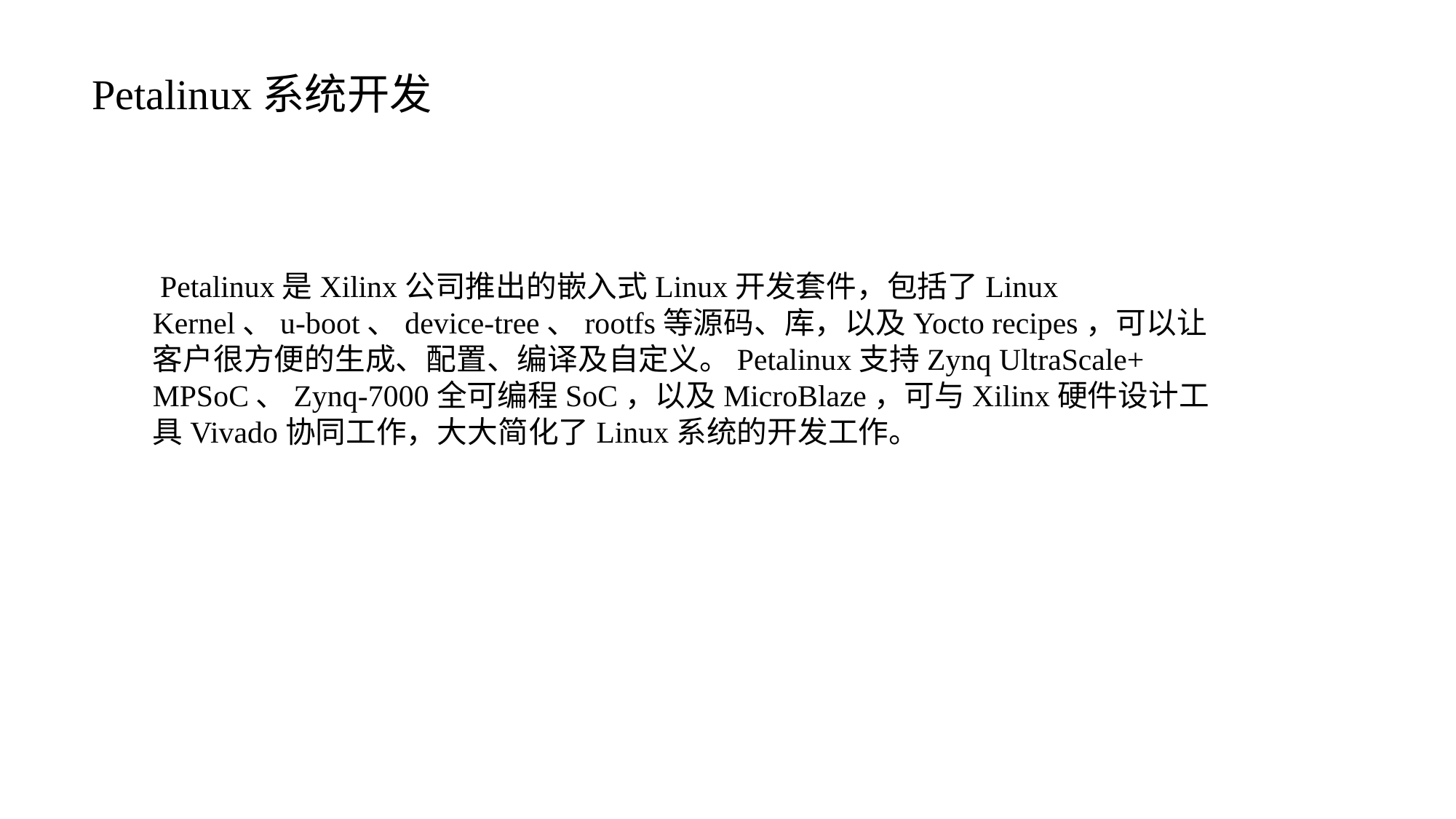

Petalinux系统开发
​ Petalinux是Xilinx公司推出的嵌入式Linux开发套件，包括了Linux Kernel、u-boot、device-tree、rootfs等源码、库，以及Yocto recipes，可以让客户很方便的生成、配置、编译及自定义。Petalinux支持Zynq UltraScale+ MPSoC、Zynq-7000全可编程SoC，以及MicroBlaze，可与Xilinx硬件设计工具Vivado协同工作，大大简化了Linux系统的开发工作。
​